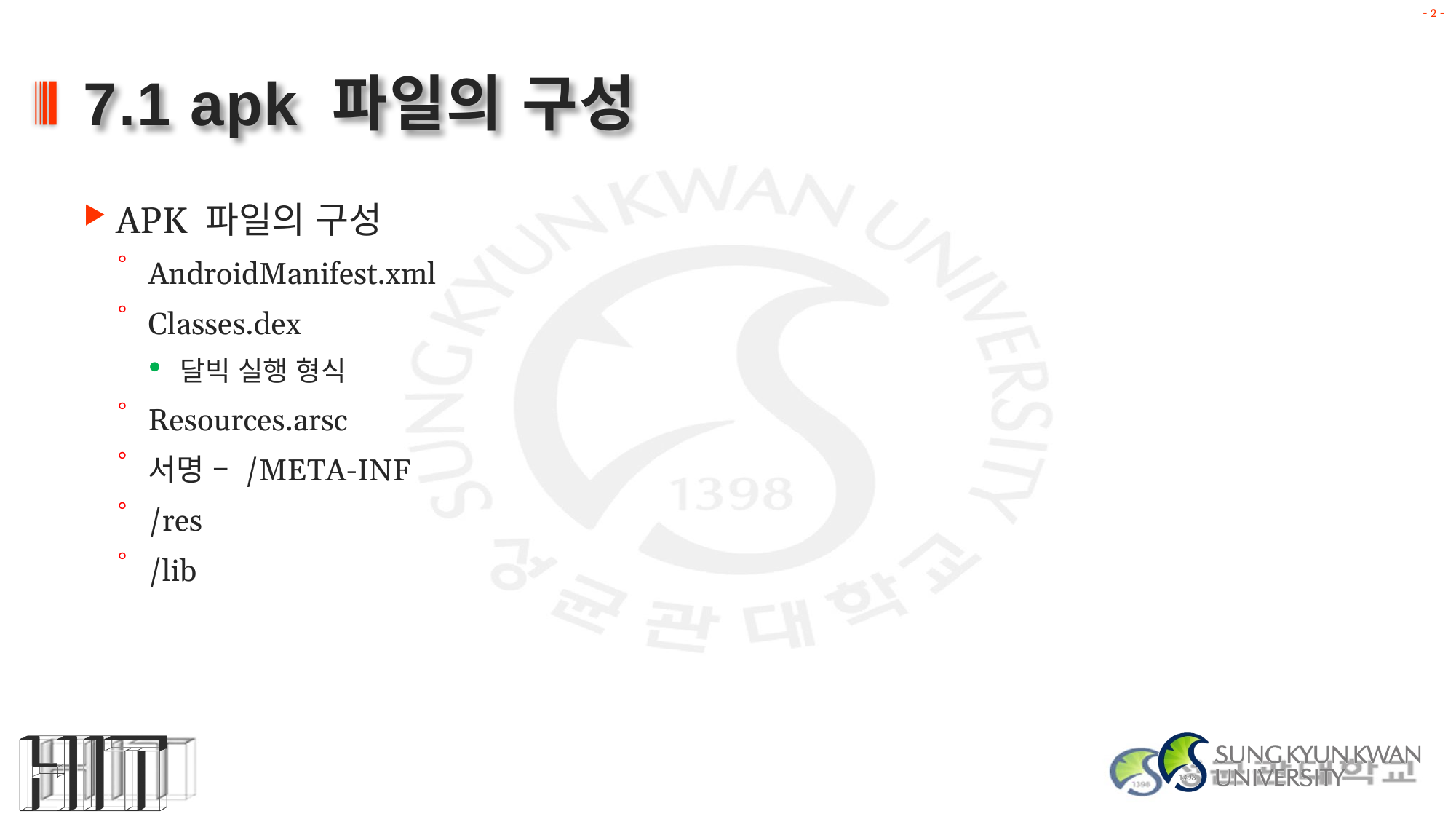

# 7.1 apk 파일의 구성
APK 파일의 구성
AndroidManifest.xml
Classes.dex
달빅 실행 형식
Resources.arsc
서명 – /META-INF
/res
/lib